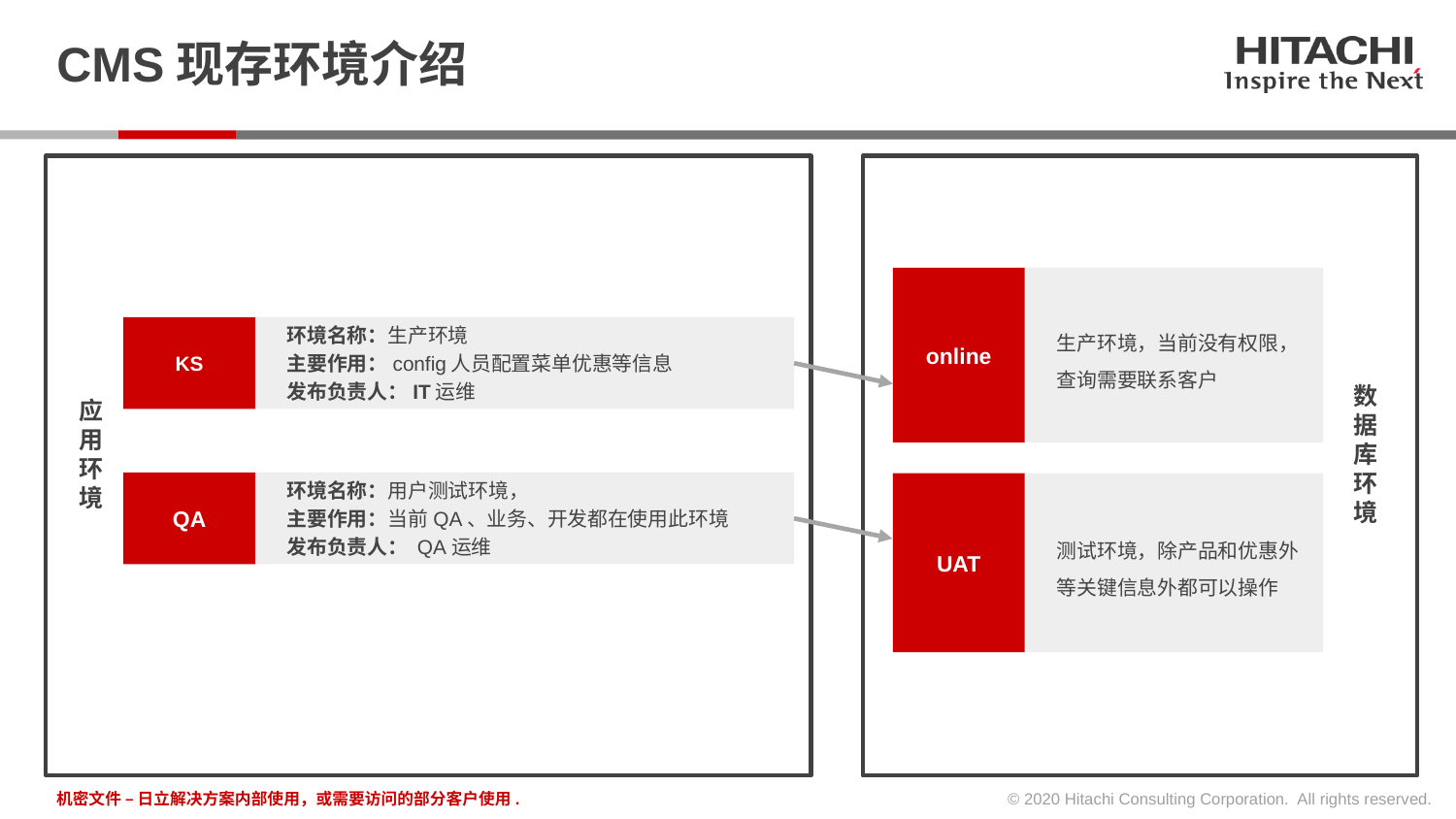

# CMS现存环境介绍

online
生产环境，当前没有权限，查询需要联系客户
环境名称：生产环境
主要作用：config人员配置菜单优惠等信息
发布负责人：IT运维
KS
数据库环境
应用环境
环境名称：用户测试环境，
主要作用：当前QA、业务、开发都在使用此环境
发布负责人： QA运维
QA
UAT
测试环境，除产品和优惠外等关键信息外都可以操作